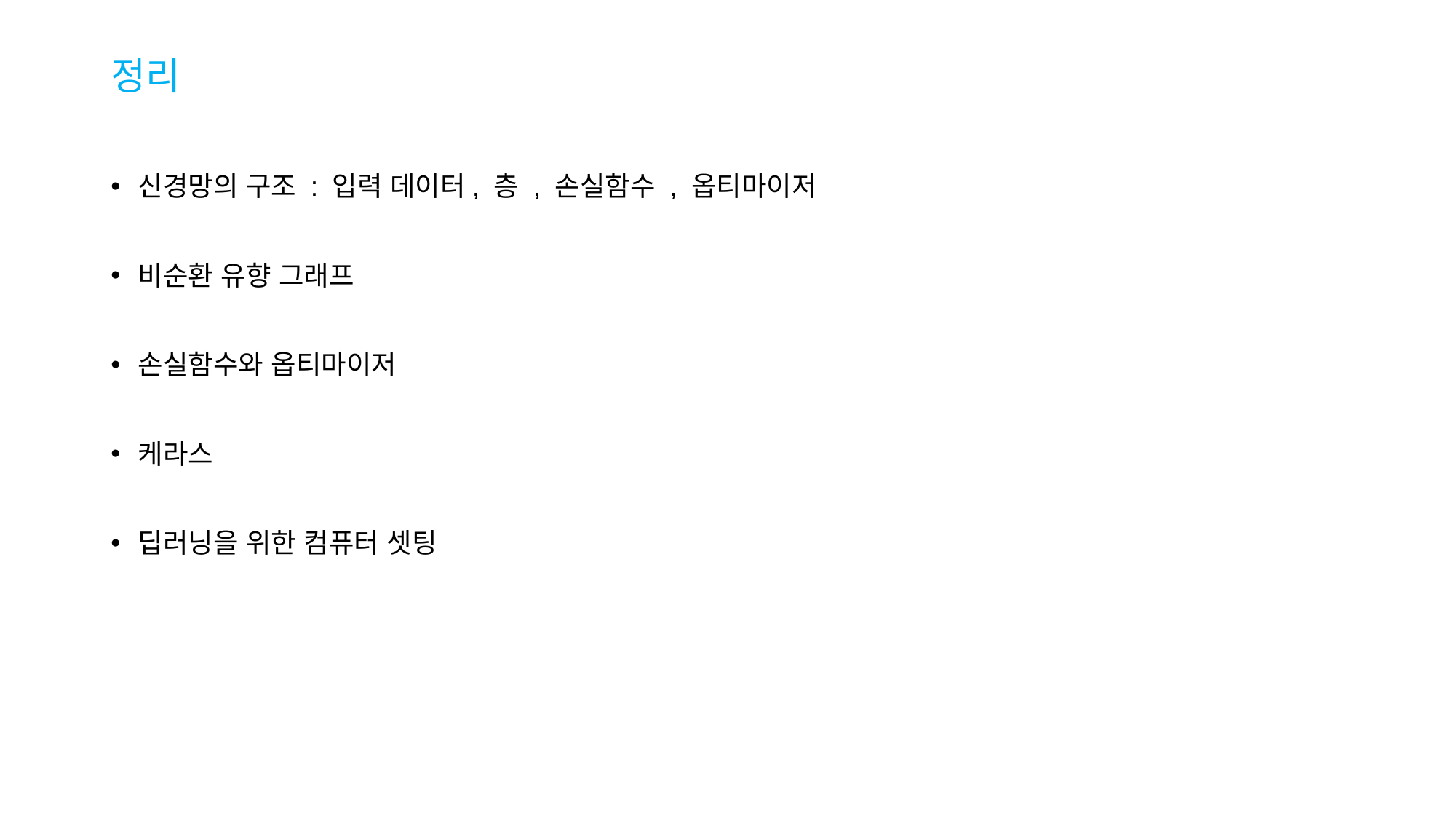

# 정리

신경망의 구조 : 입력 데이터, 층 , 손실함수 , 옵티마이저

비순환 유향 그래프

손실함수와 옵티마이저

케라스

딥러닝을 위한 컴퓨터 셋팅